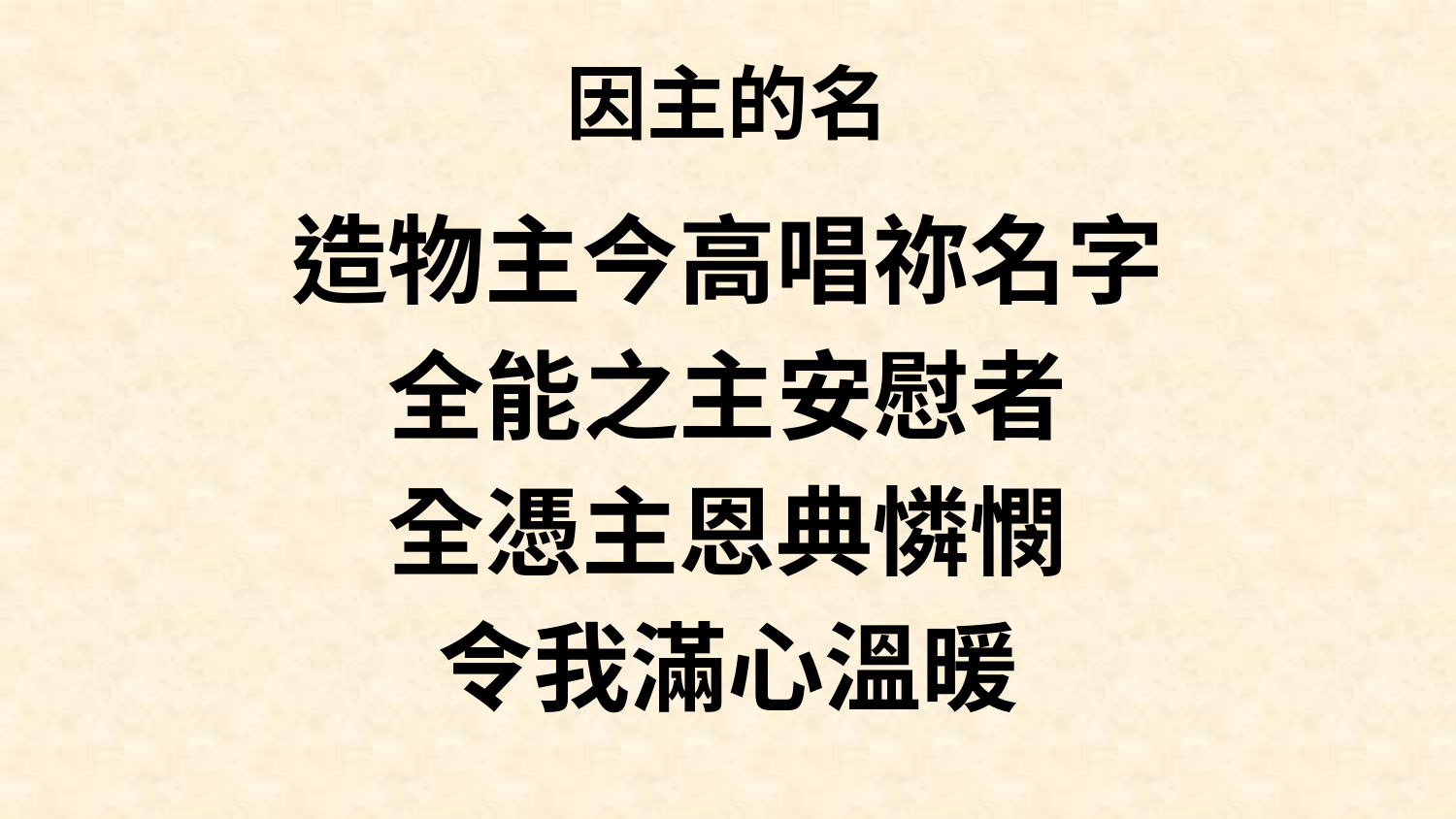

# 因主的名
造物主今高唱祢名字
全能之主安慰者
全憑主恩典憐憫
令我滿心溫暖